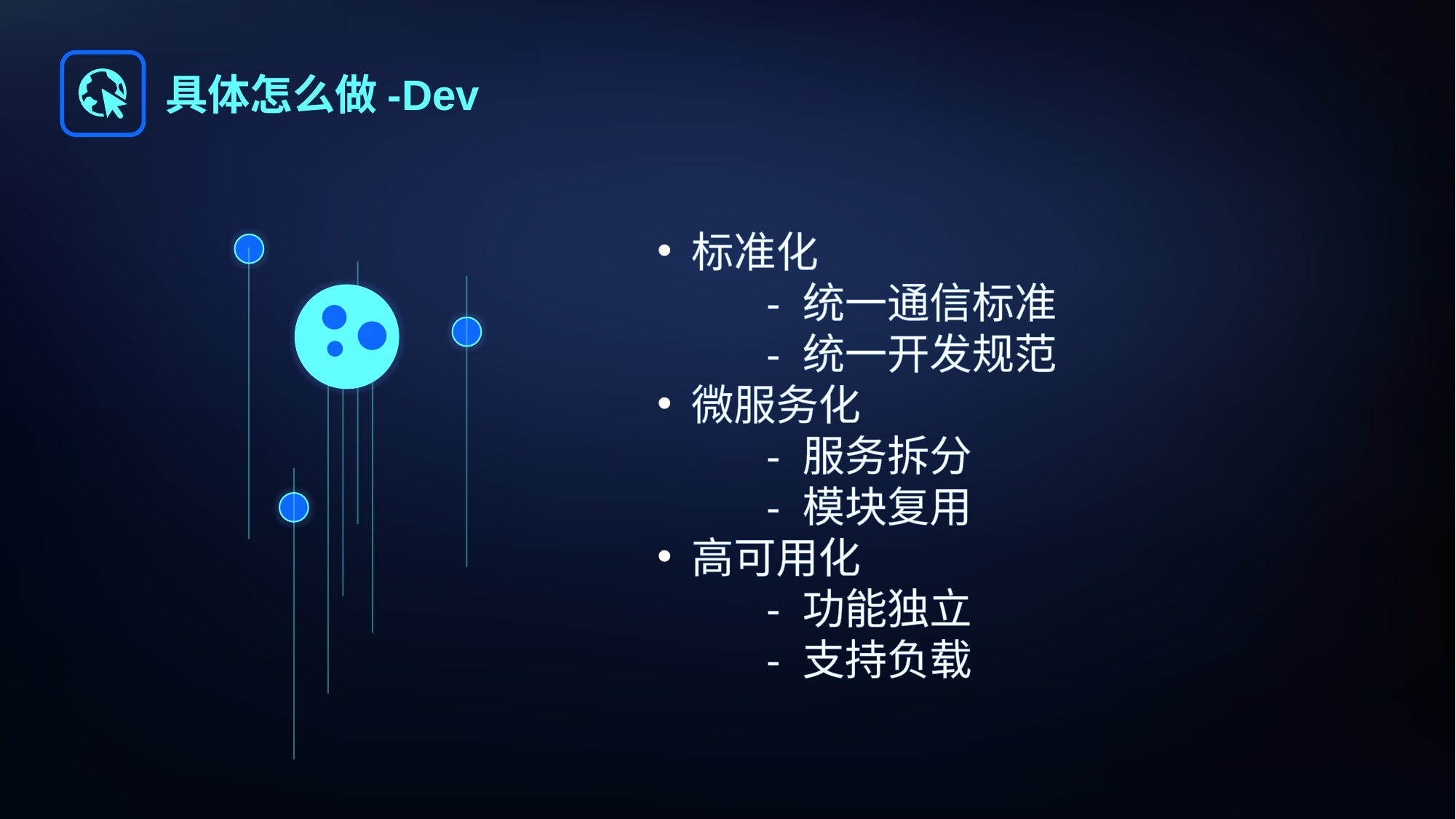

具体怎么做-Dev

标准化
	- 统一通信标准
	- 统一开发规范
微服务化
	- 服务拆分
	- 模块复用
高可用化
	- 功能独立
	- 支持负载